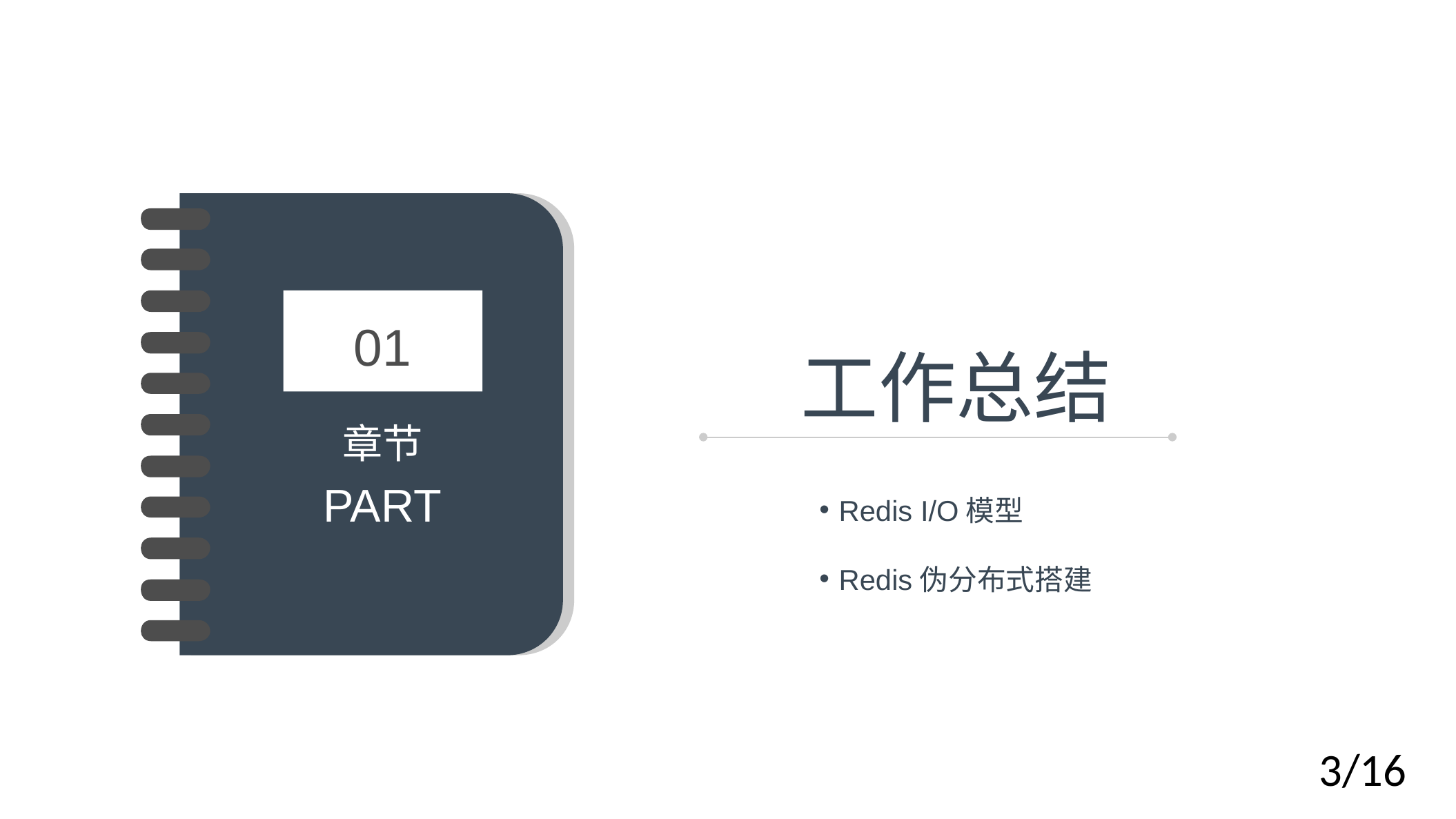

01
章节
PART
工作总结
Redis I/O模型

Redis伪分布式搭建
3/16